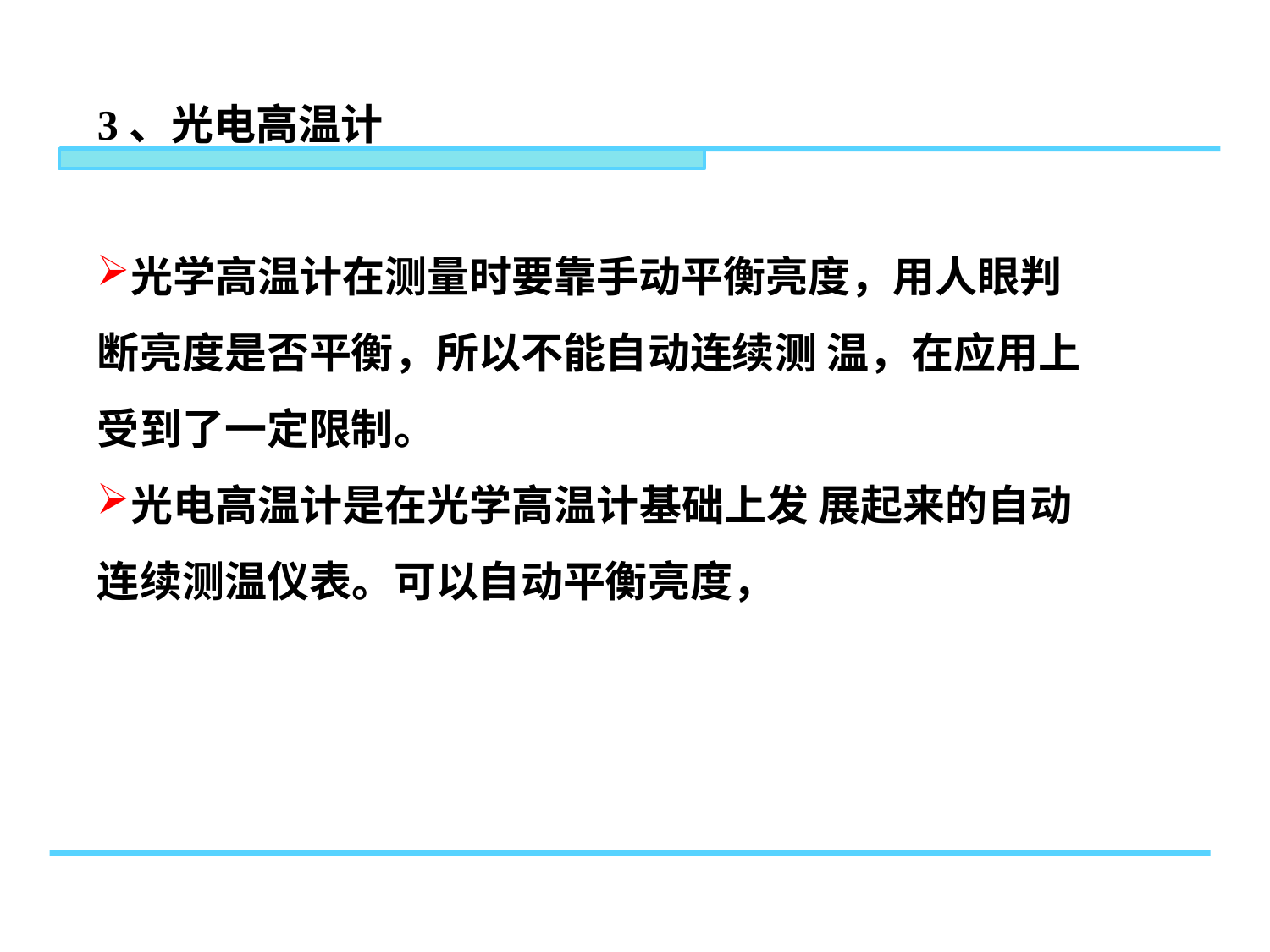

3、光电高温计

光学高温计在测量时要靠手动平衡亮度，用人眼判断亮度是否平衡，所以不能自动连续测 温，在应用上受到了一定限制。
光电高温计是在光学高温计基础上发 展起来的自动连续测温仪表。可以自动平衡亮度，